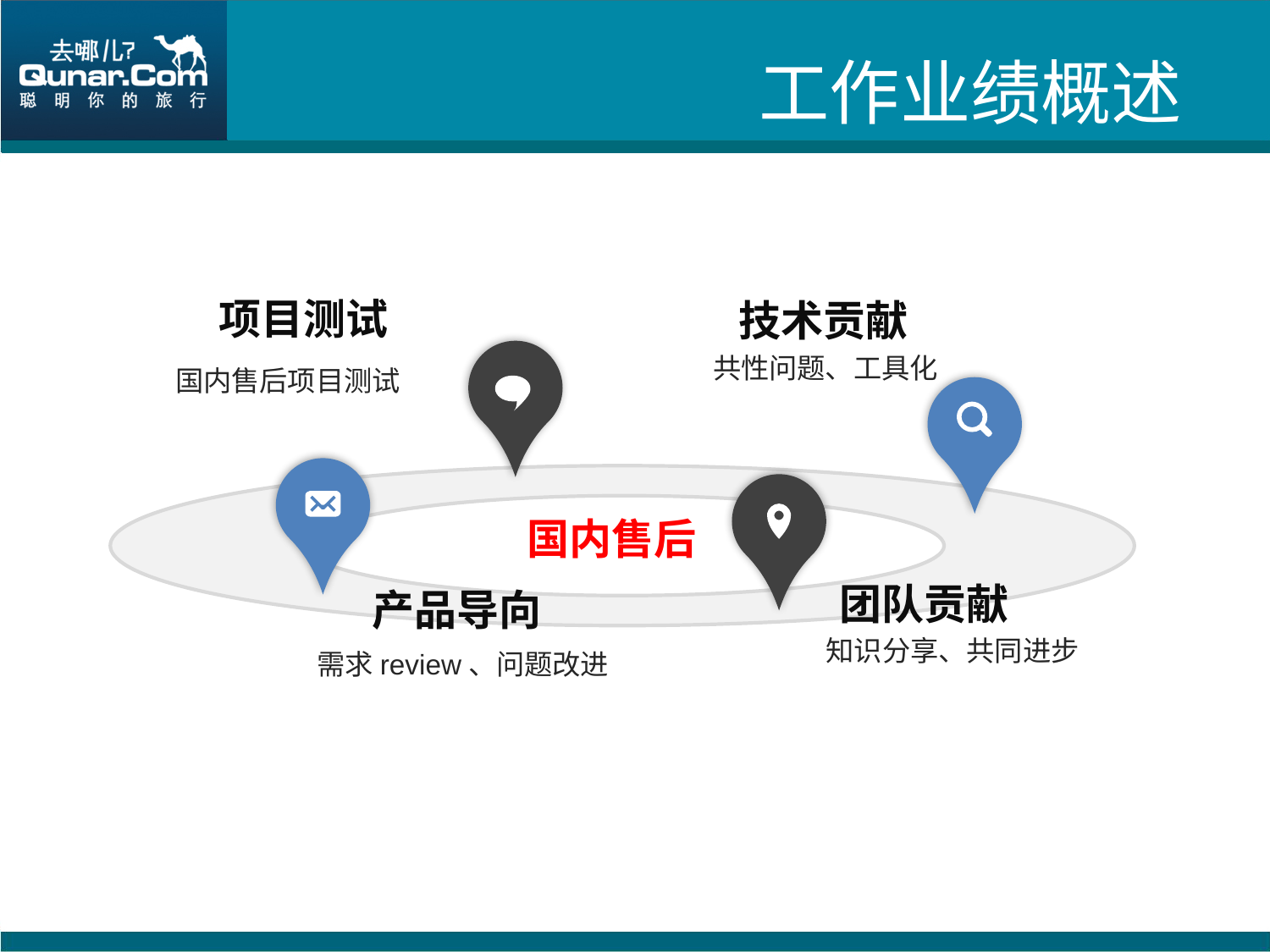

工作业绩概述
项目测试
国内售后项目测试
技术贡献
共性问题、工具化

国内售后
团队贡献
知识分享、共同进步
产品导向
需求review、问题改进